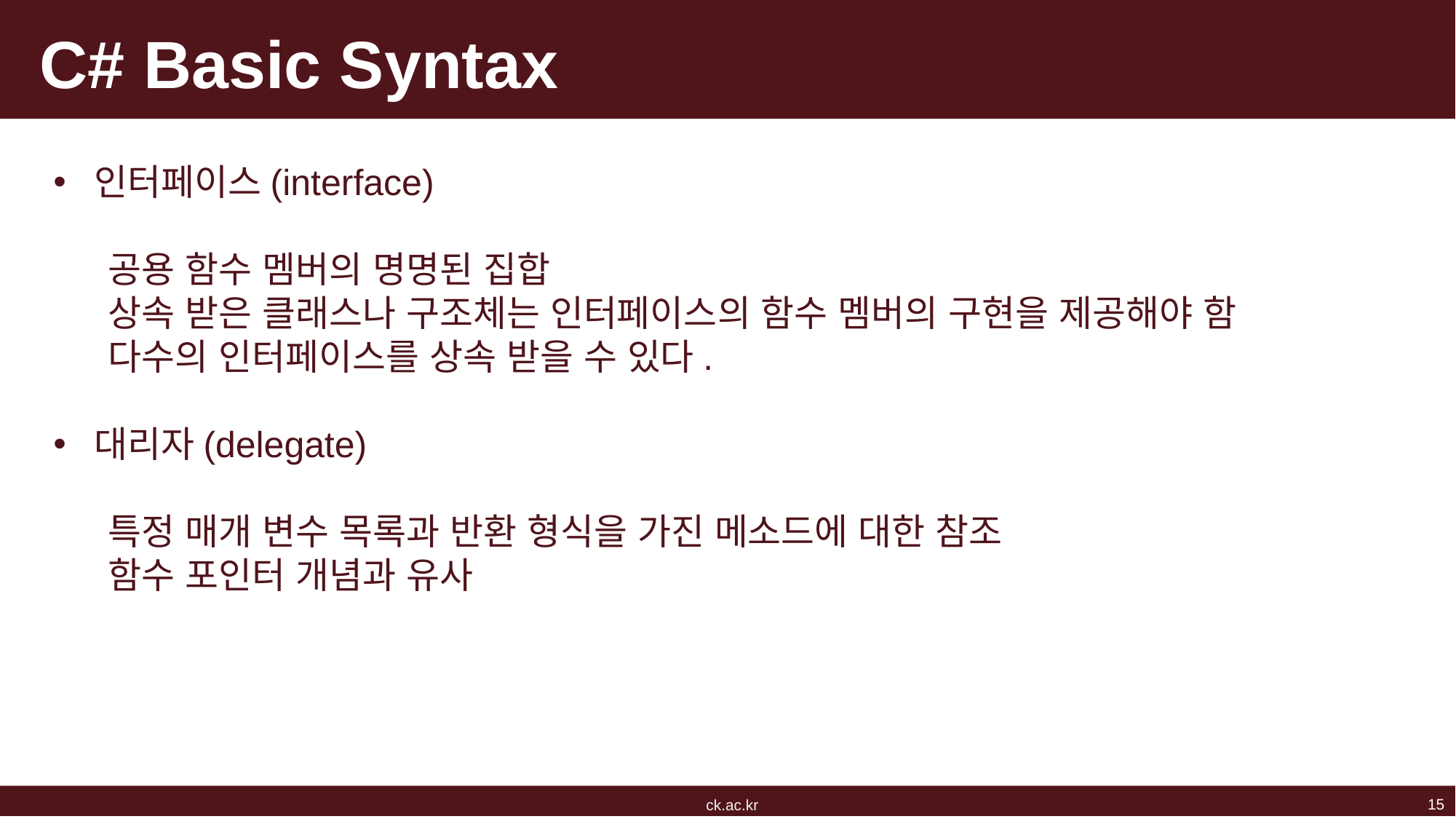

# C# Basic Syntax
인터페이스(interface)

공용 함수 멤버의 명명된 집합
상속 받은 클래스나 구조체는 인터페이스의 함수 멤버의 구현을 제공해야 함
다수의 인터페이스를 상속 받을 수 있다.

대리자(delegate)

특정 매개 변수 목록과 반환 형식을 가진 메소드에 대한 참조
함수 포인터 개념과 유사
15
ck.ac.kr